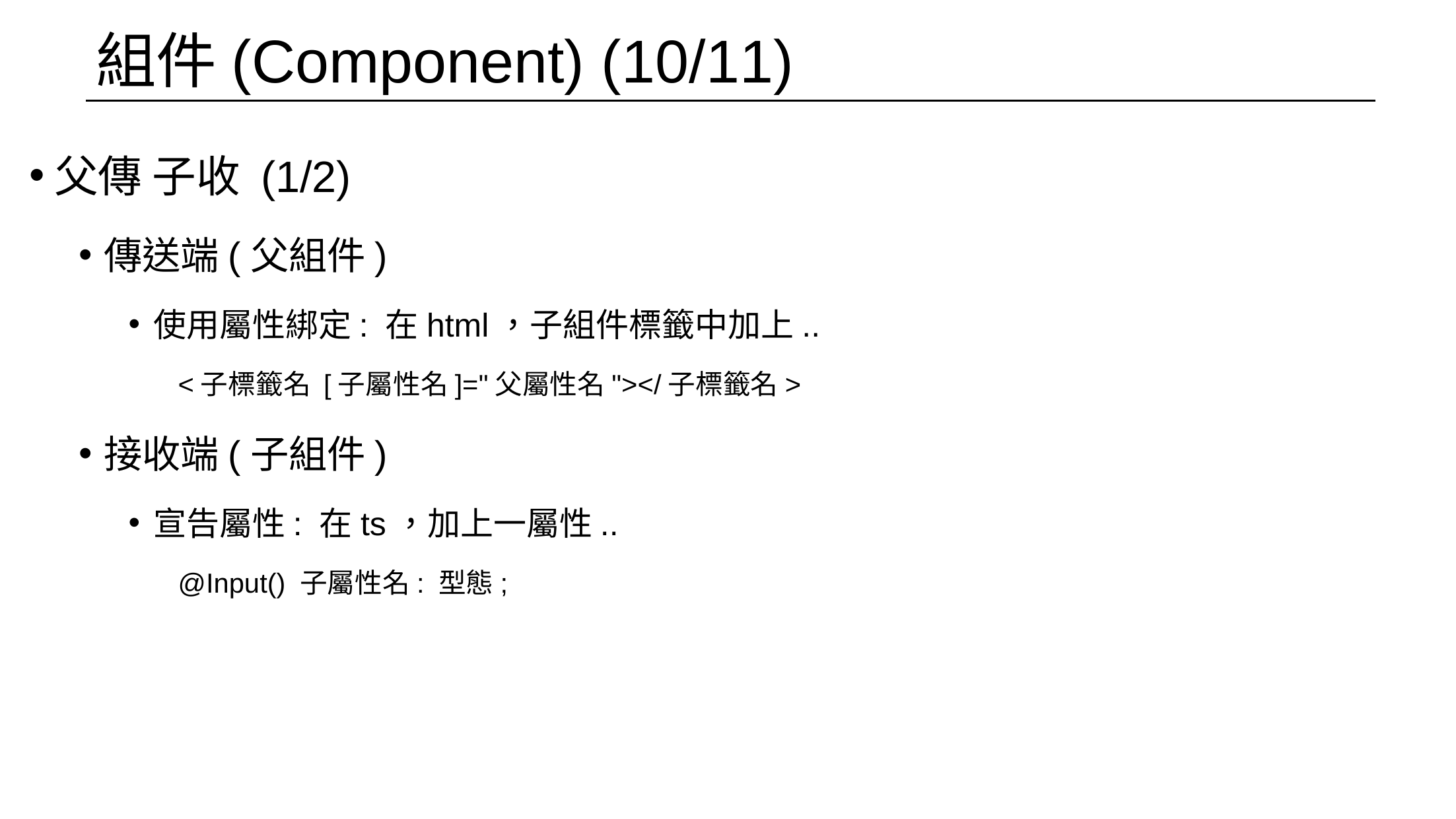

# 組件(Component) (10/11)
父傳 子收 (1/2)
傳送端(父組件)
使用屬性綁定: 在html，子組件標籤中加上..
<子標籤名 [子屬性名]="父屬性名"></子標籤名>
接收端(子組件)
宣告屬性: 在ts，加上一屬性..
@Input() 子屬性名: 型態;